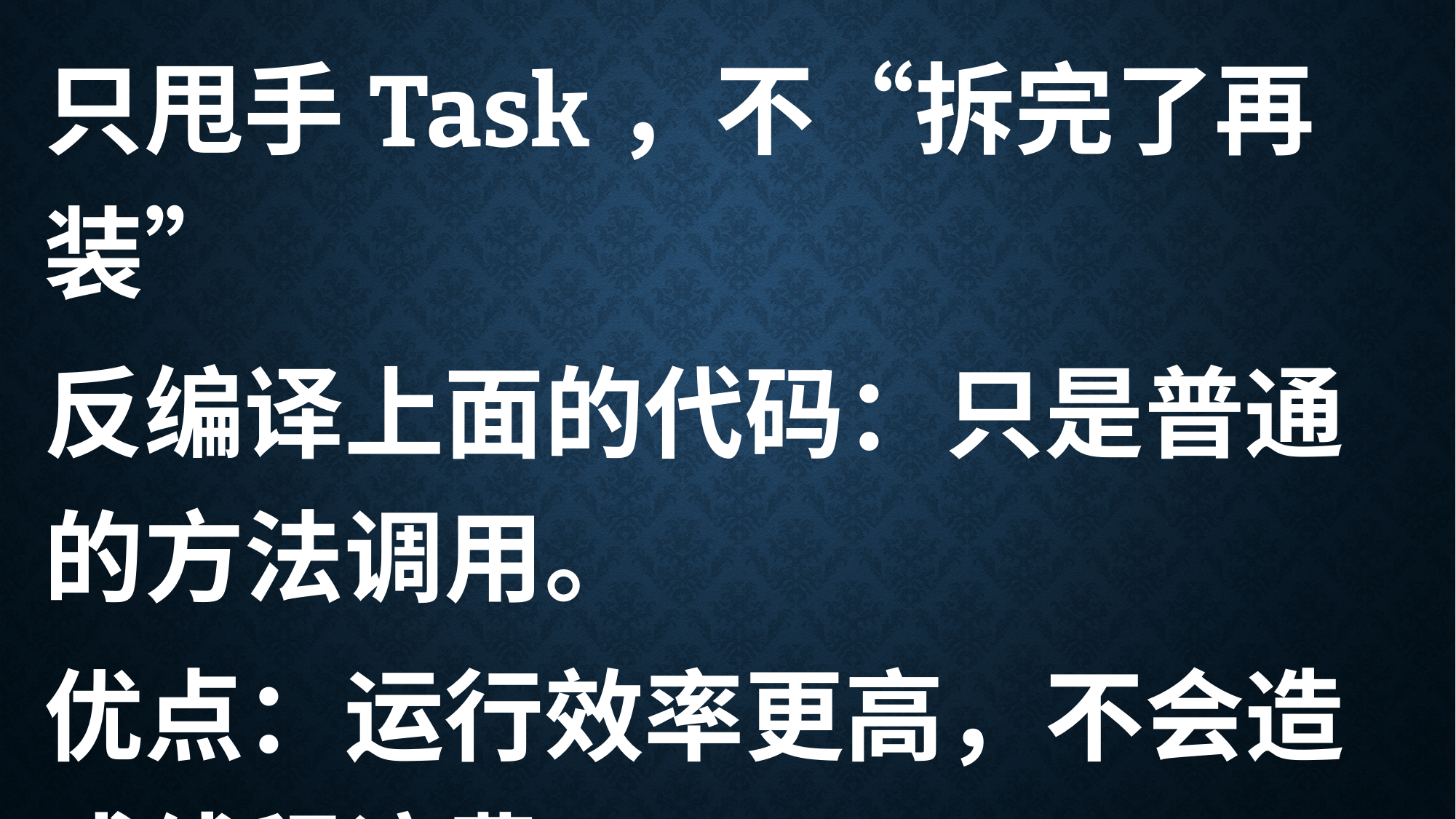

只甩手Task，不“拆完了再装”
反编译上面的代码：只是普通的方法调用。
优点：运行效率更高，不会造成线程浪费。